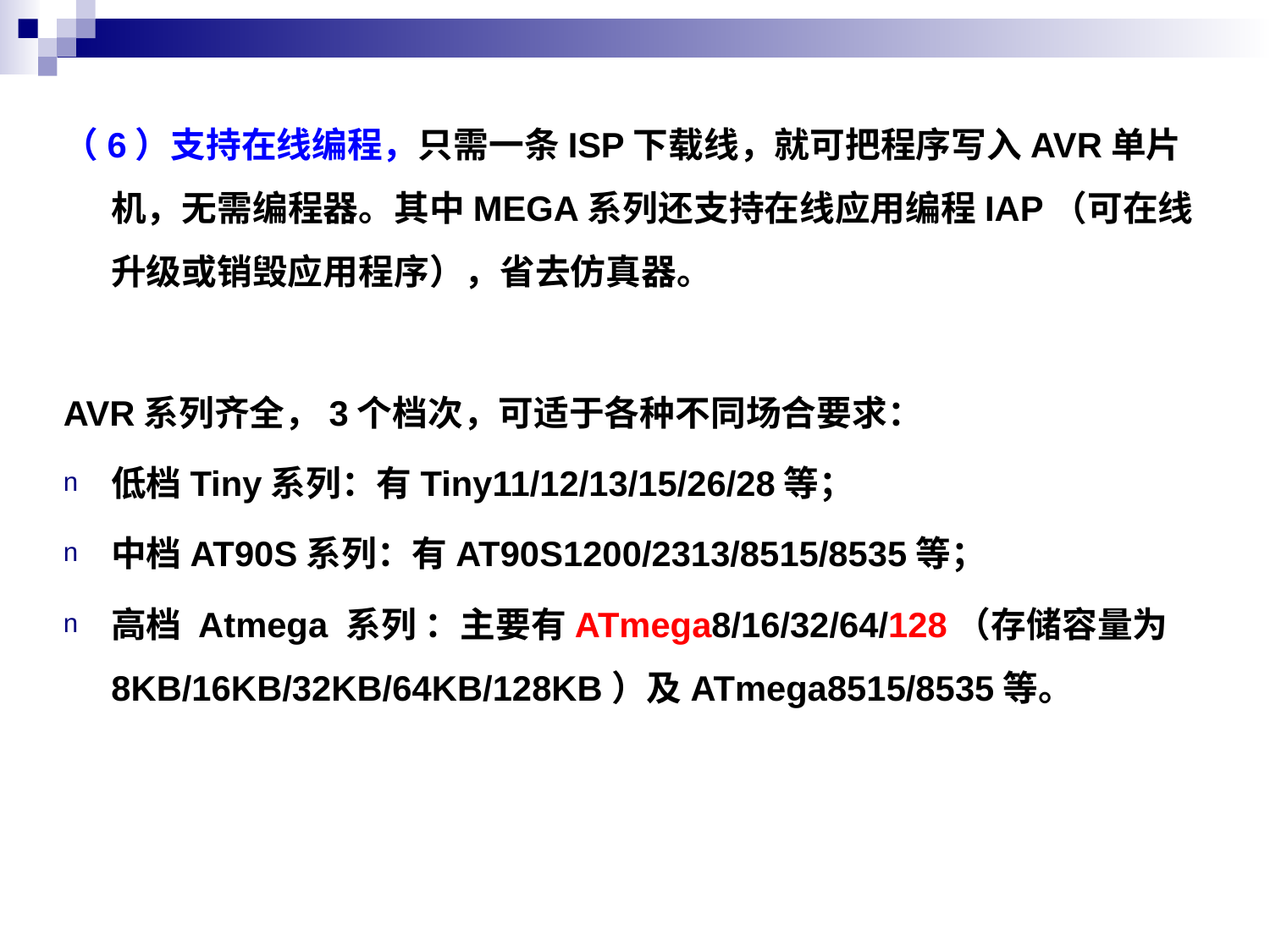

# （6）支持在线编程，只需一条ISP下载线，就可把程序写入AVR单片机，无需编程器。其中MEGA系列还支持在线应用编程IAP（可在线升级或销毁应用程序），省去仿真器。

AVR系列齐全，3个档次，可适于各种不同场合要求：
低档Tiny系列：有Tiny11/12/13/15/26/28等；
中档AT90S系列：有AT90S1200/2313/8515/8535等；
高档 Atmega 系列 ：主要有ATmega8/16/32/64/128（存储容量为8KB/16KB/32KB/64KB/128KB）及ATmega8515/8535等。
50